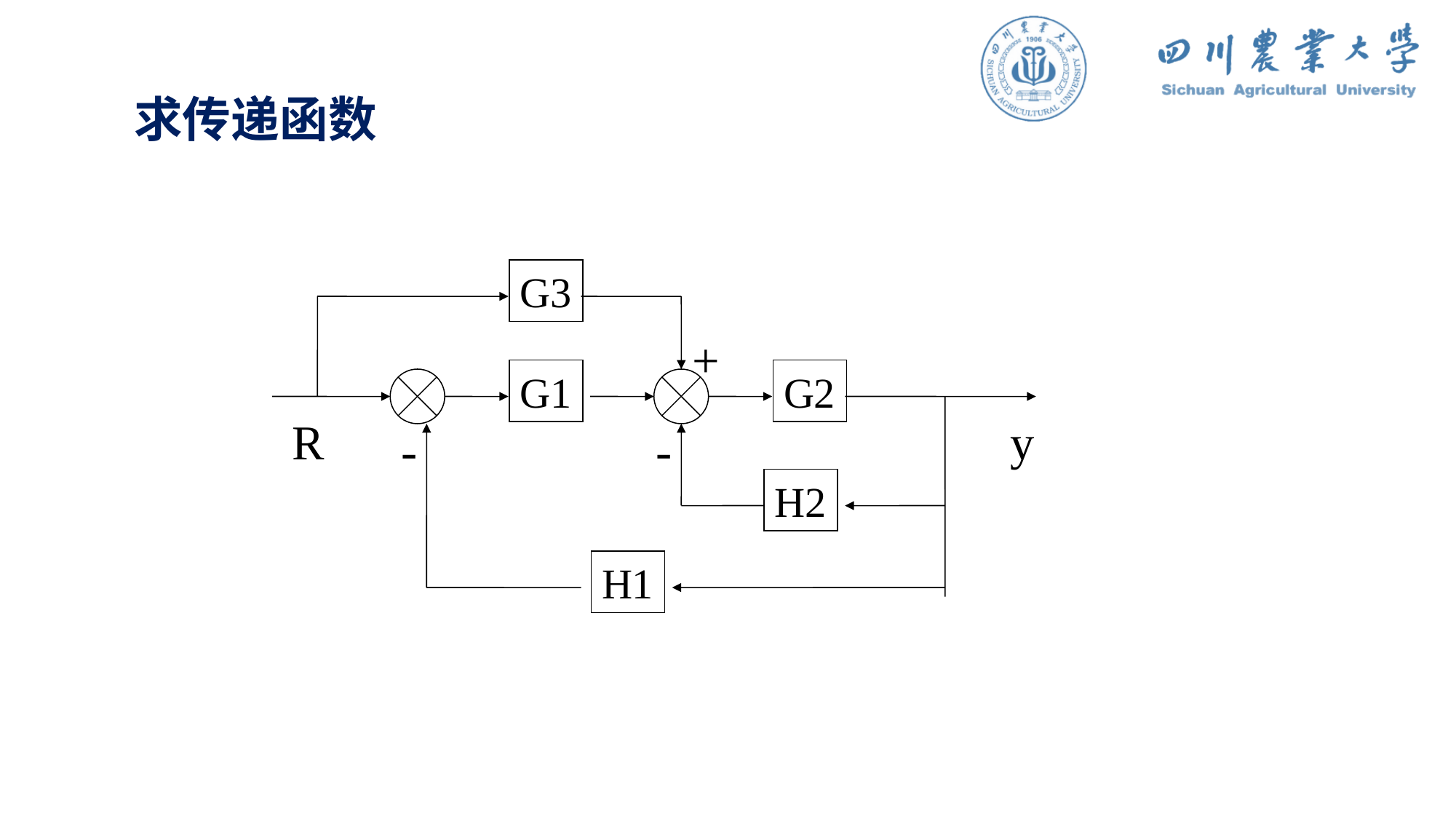

求传递函数
G3

+
G1
G2

R
y
-
-

H2

H1